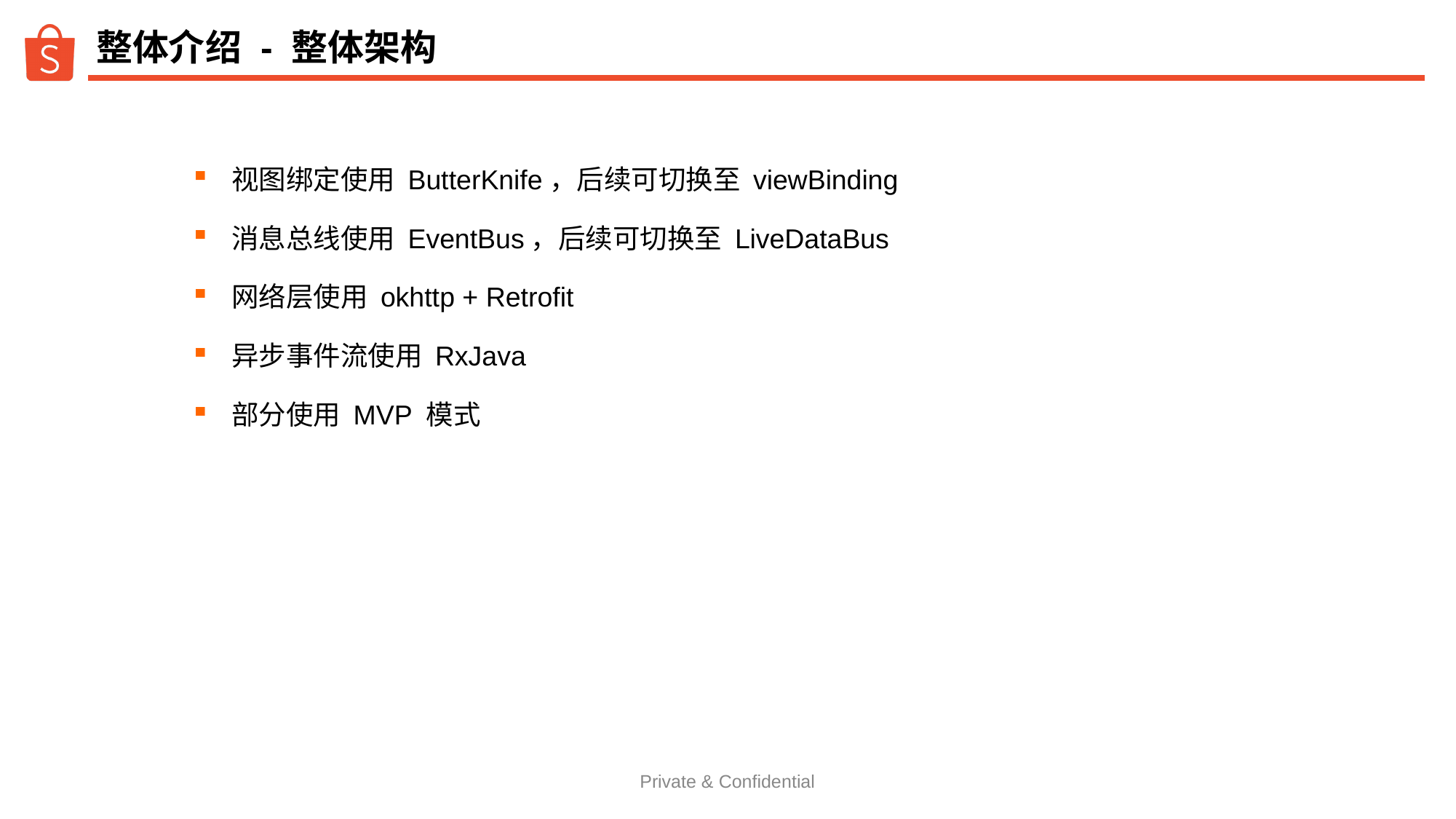

# 整体介绍 - 整体架构
视图绑定使用 ButterKnife，后续可切换至 viewBinding

消息总线使用 EventBus，后续可切换至 LiveDataBus

网络层使用 okhttp + Retrofit

异步事件流使用 RxJava

部分使用 MVP 模式

Private & Confidential
8